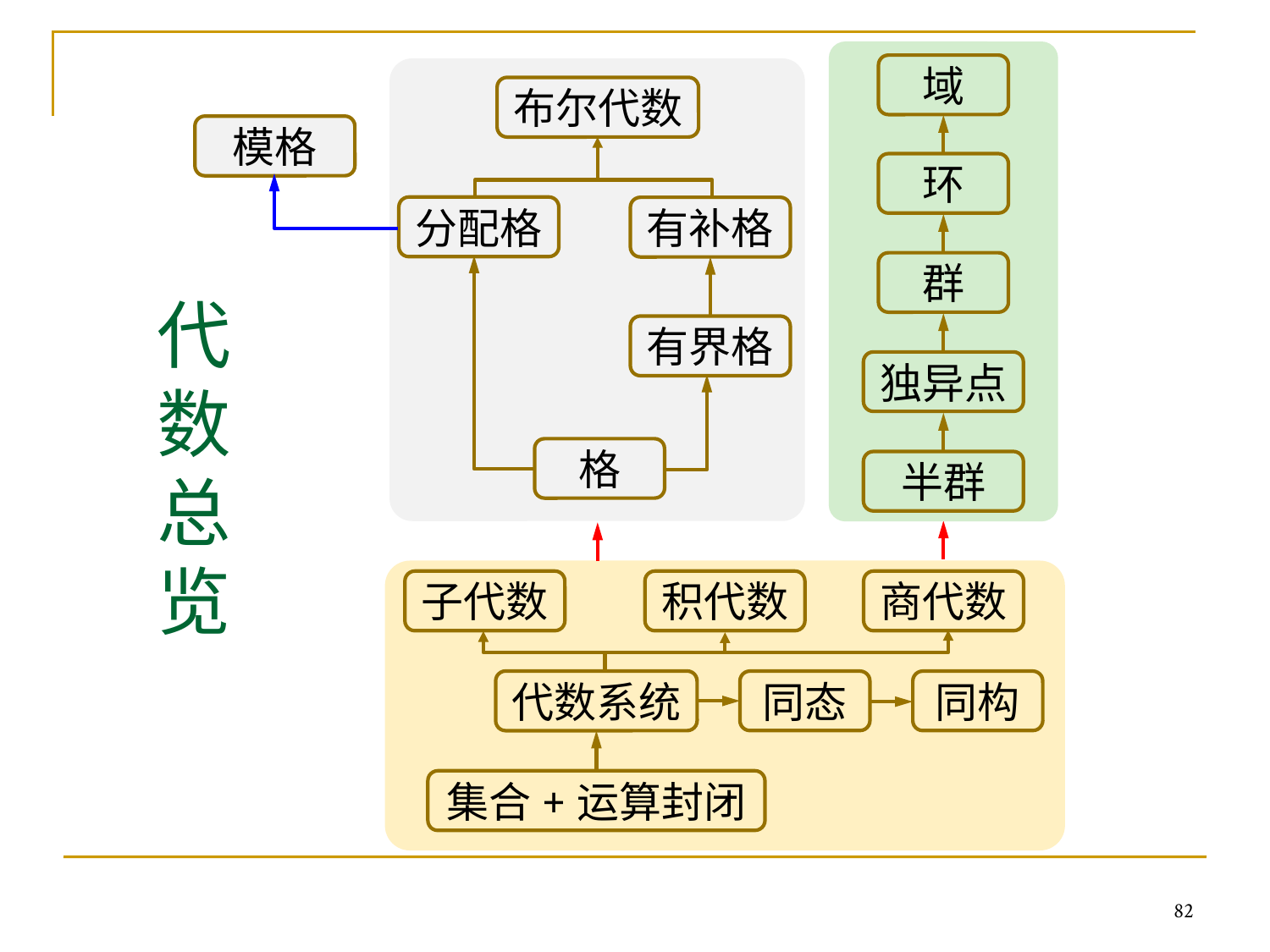

域
环
群
独异点
半群

布尔代数

分配格

有补格
有界格

格
模格

# 代数总览

子代数
积代数
商代数

代数系统
同态
同构
集合+运算封闭
82